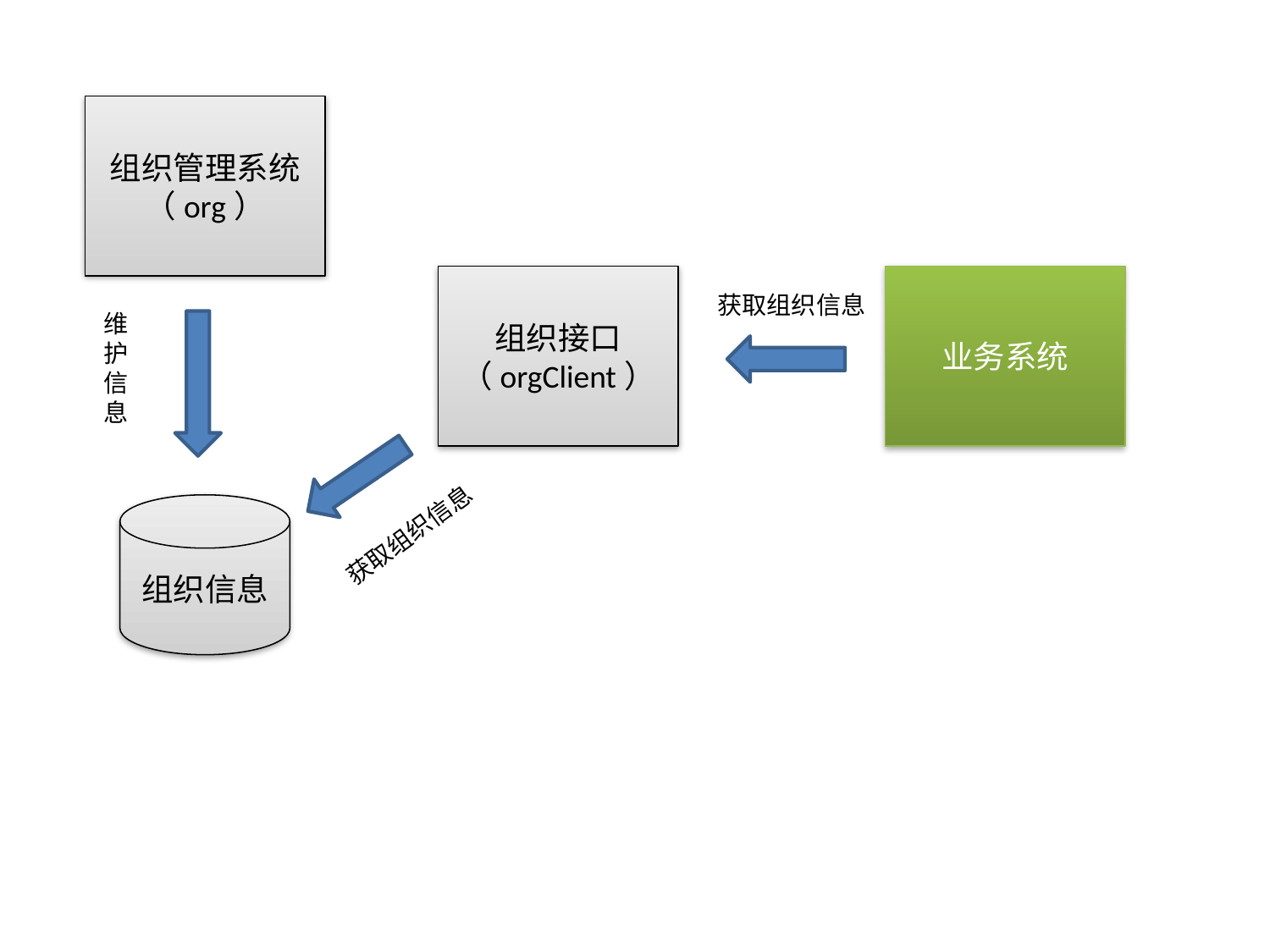

组织管理系统（org）
组织接口（orgClient）
业务系统
获取组织信息

维护信息

组织信息
获取组织信息